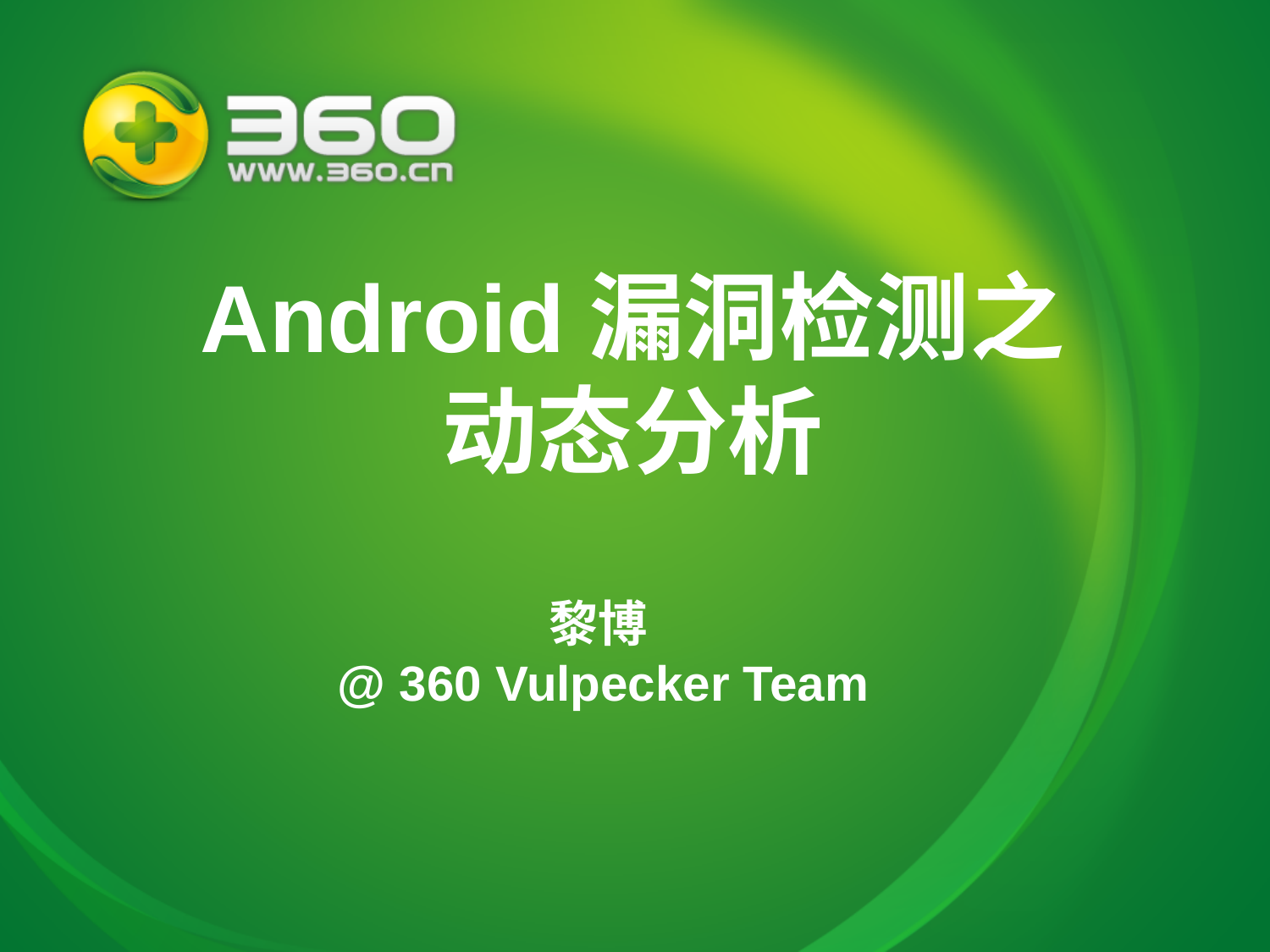

# Android漏洞检测之 动态分析
黎博
@ 360 Vulpecker Team